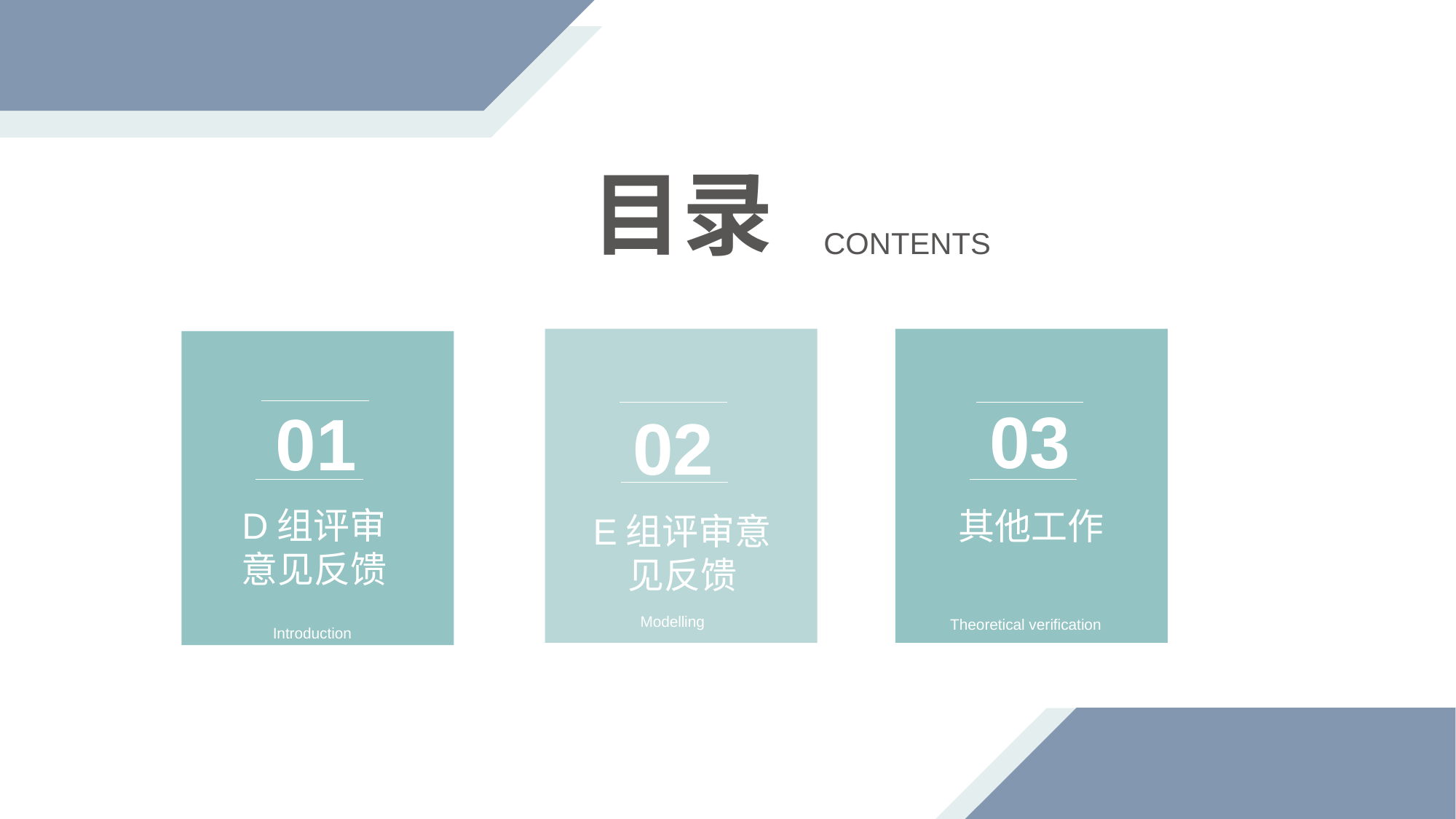

目录
 CONTENTS

02
E组评审意见反馈
Modelling

03
其他工作
Theoretical verification

01
D组评审意见反馈
Introduction